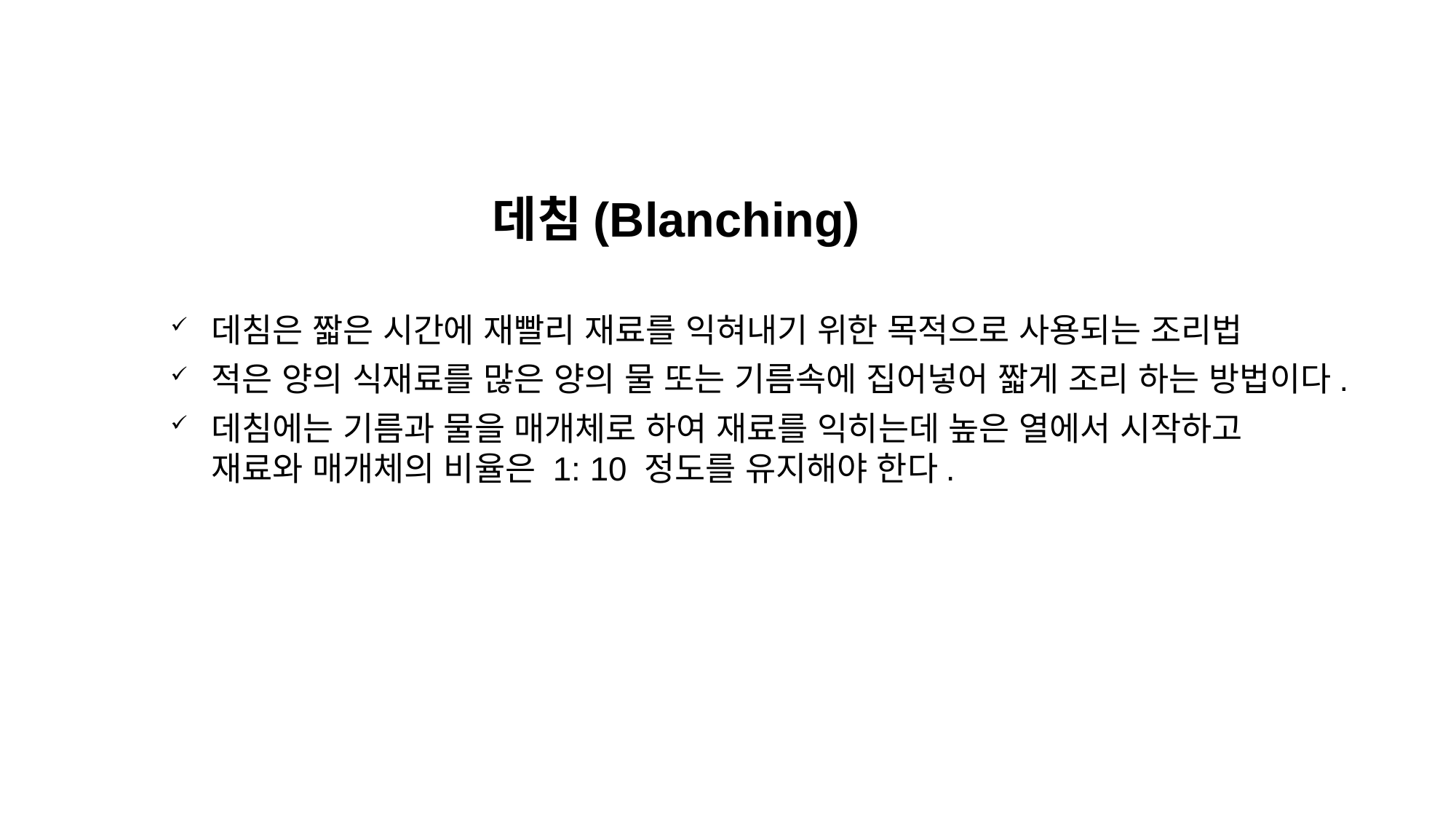

# 데침(Blanching)
데침은 짧은 시간에 재빨리 재료를 익혀내기 위한 목적으로 사용되는 조리법
적은 양의 식재료를 많은 양의 물 또는 기름속에 집어넣어 짧게 조리 하는 방법이다.
데침에는 기름과 물을 매개체로 하여 재료를 익히는데 높은 열에서 시작하고 재료와 매개체의 비율은 1: 10 정도를 유지해야 한다.